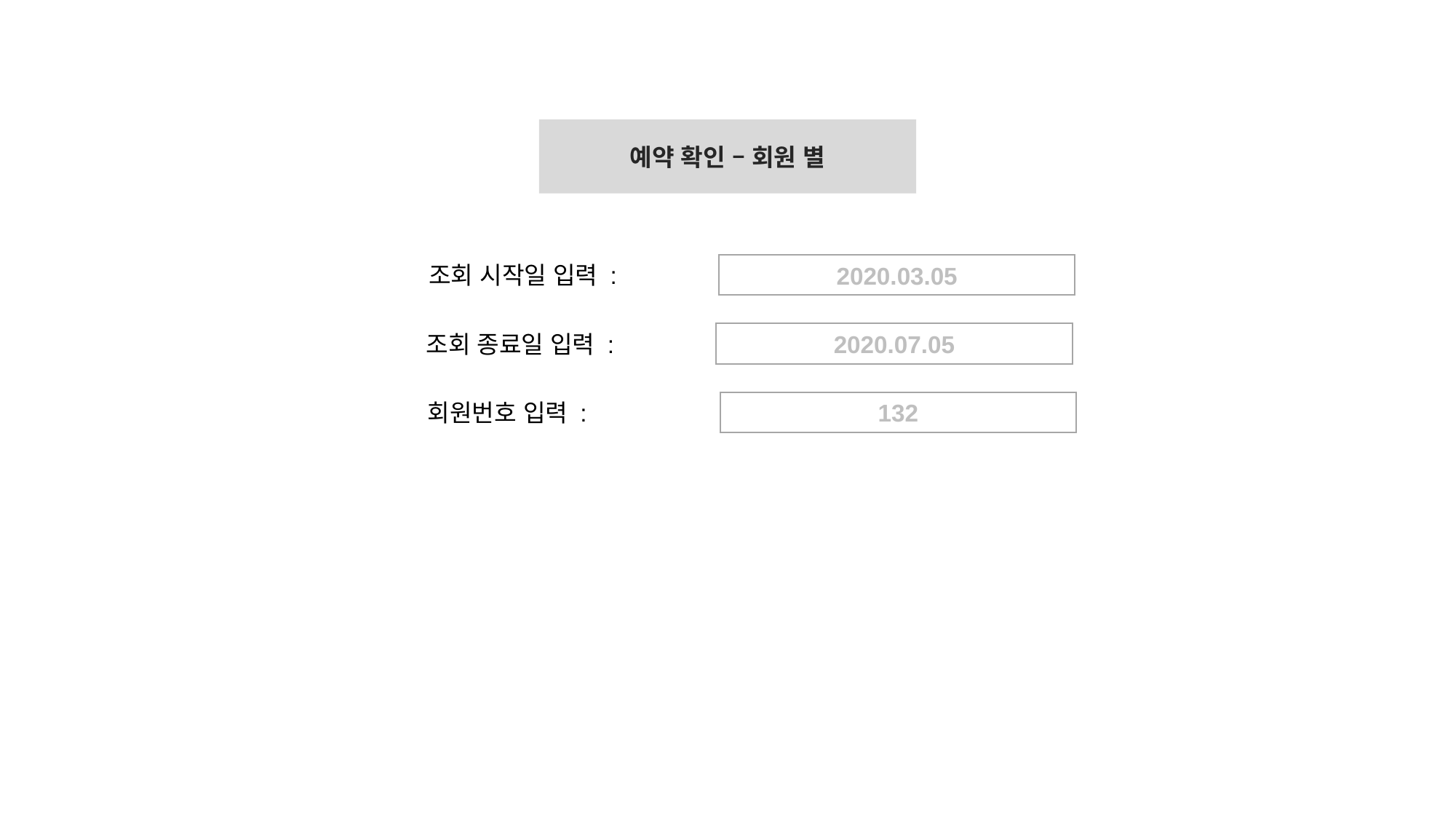

예약 확인 – 회원 별
조회 시작일 입력 :
2020.03.05
조회 종료일 입력 :
2020.07.05
회원번호 입력 :
132